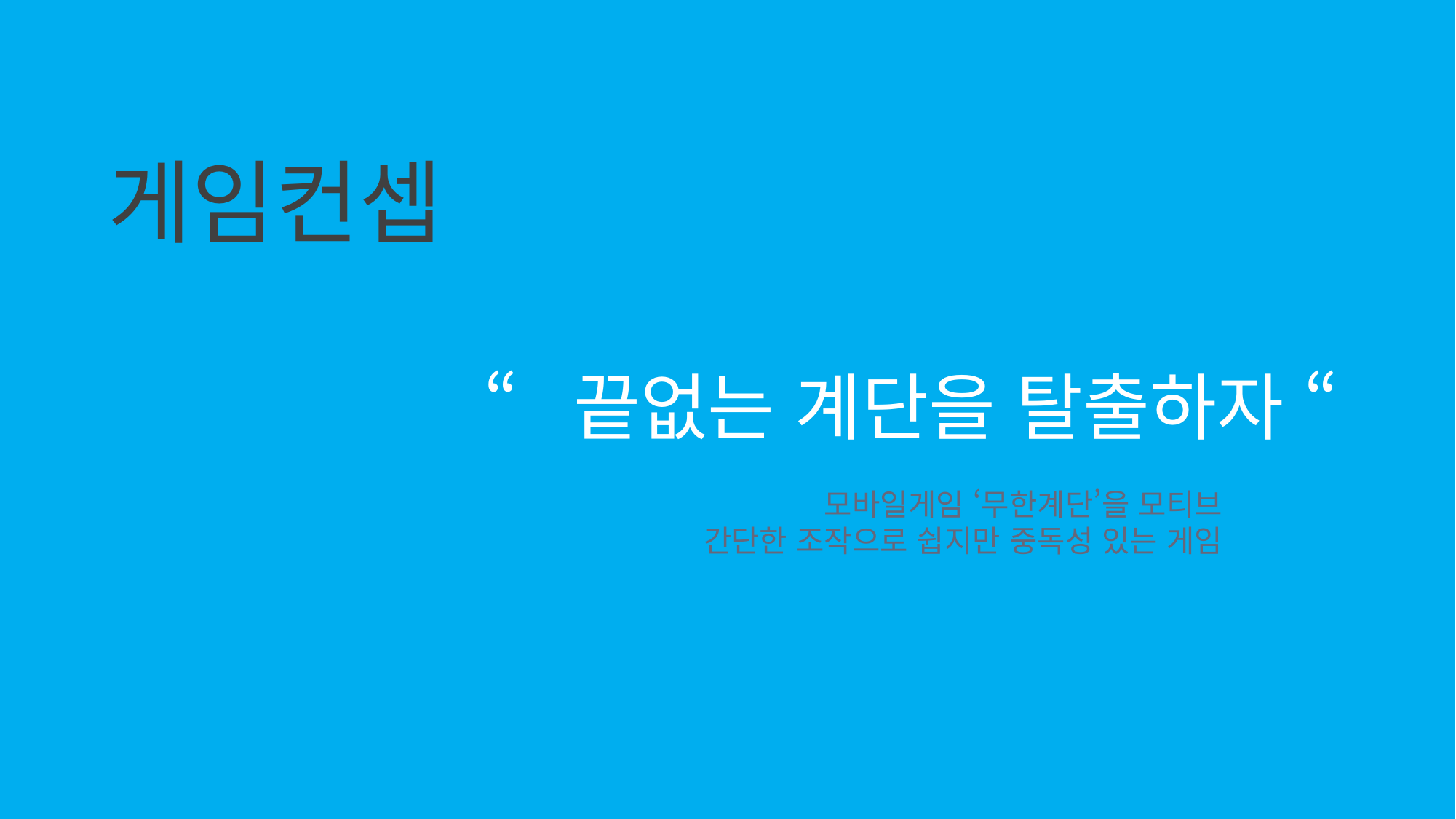

게임컨셉
“끝없는 계단을 탈출하자 “
모바일게임 ‘무한계단’을 모티브
간단한 조작으로 쉽지만 중독성 있는 게임